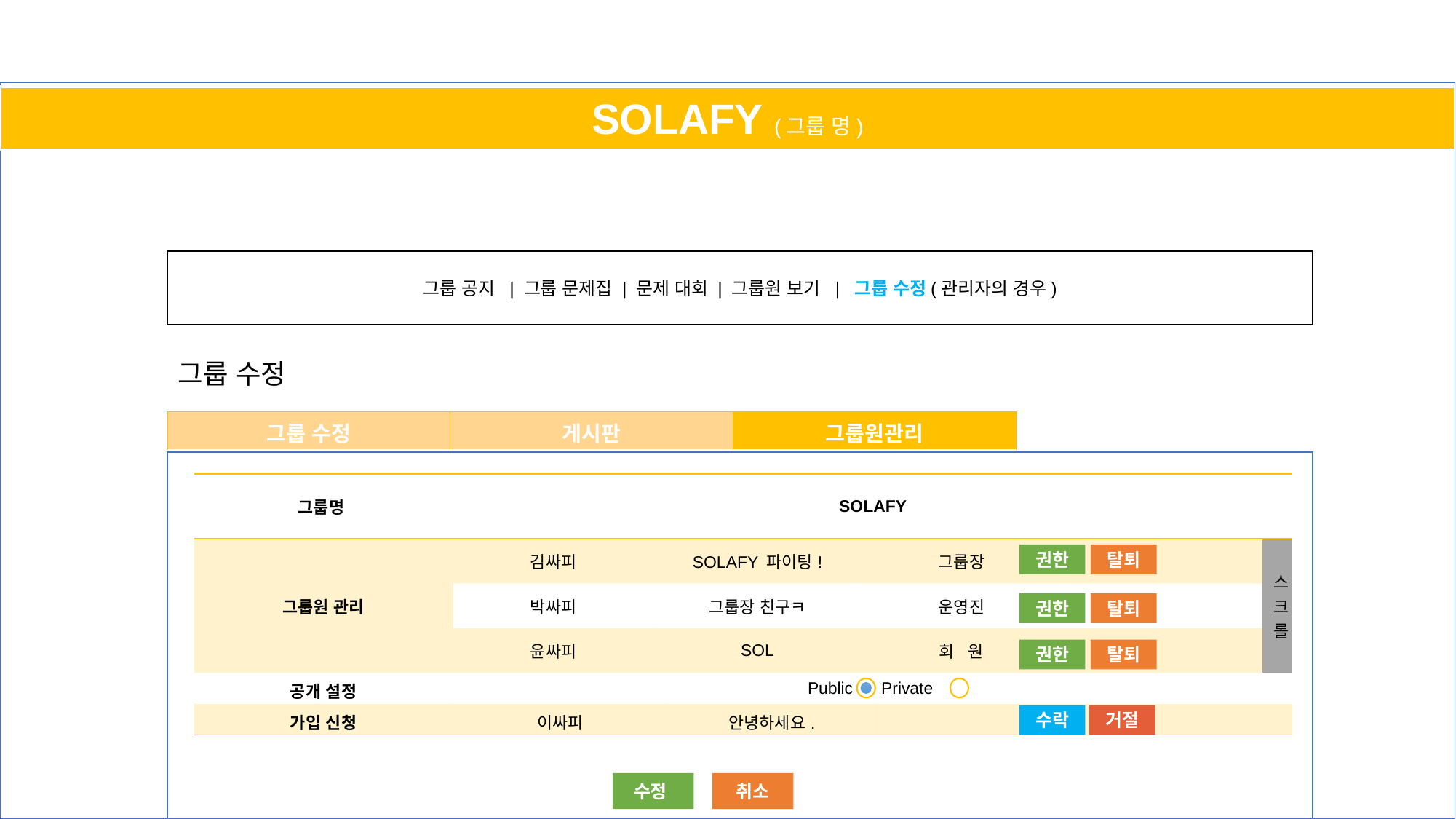

SOLAFY (그룹 명)

그룹 공지  | 그룹 문제집 | 문제 대회 | 그룹원 보기  |  그룹 수정(관리자의 경우)
그룹 수정

| 그룹 수정 | 게시판 | 그룹원관리 |
| --- | --- | --- |

| 그룹명 | SOLAFY |  |  |  |  |  |  |  |
| --- | --- | --- | --- | --- | --- | --- | --- | --- |
| 그룹원 관리 | 김싸피 | SOLAFY 파이팅! |  | 그룹장 |  |  |  | 스 크 롤 |
|  | 박싸피 | 그룹장 친구ㅋ |  | 운영진 |  |  |  |  |
|  | 윤싸피 | SOL |  | 회 원 |  |  |  |  |
| 공개 설정 | Public Private |  |  |  |  |  |  |  |
| 가입 신청 | 이싸피 |  | 안녕하세요. |  |  |  |  |  |
권한
탈퇴
권한
탈퇴
권한
탈퇴

수락
거절
수정
취소